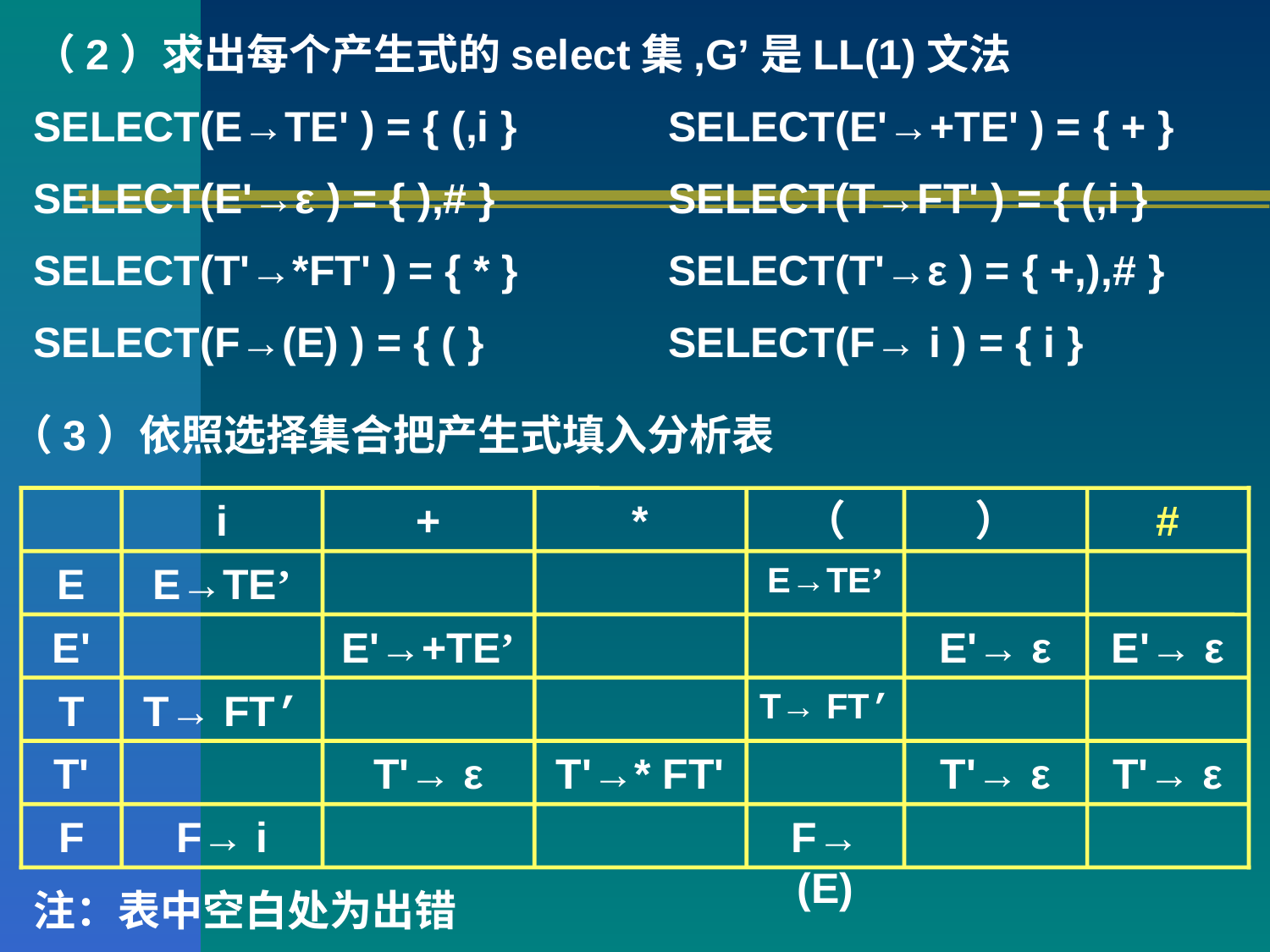

（2）求出每个产生式的select集,G’是LL(1)文法
SELECT(E→TE' ) = { (,i }		SELECT(E'→+TE' ) = { + }
SELECT(E'→ε ) = { ),# }		SELECT(T→FT' ) = { (,i }
SELECT(T'→*FT' ) = { * }		SELECT(T'→ε ) = { +,),# }
SELECT(F→(E) ) = { ( }		SELECT(F→ i ) = { i }
（3）依照选择集合把产生式填入分析表

i

+

*

（

）

#

E

E→TE’

E→TE’

E'

E'→+TE’

E'→ ε
E'→ ε
T

T→ FT’

T→ FT’

T'

T'→ ε
T'→* FT'

T'→ ε
T'→ ε
F

F→ i

F→ (E)

注：表中空白处为出错